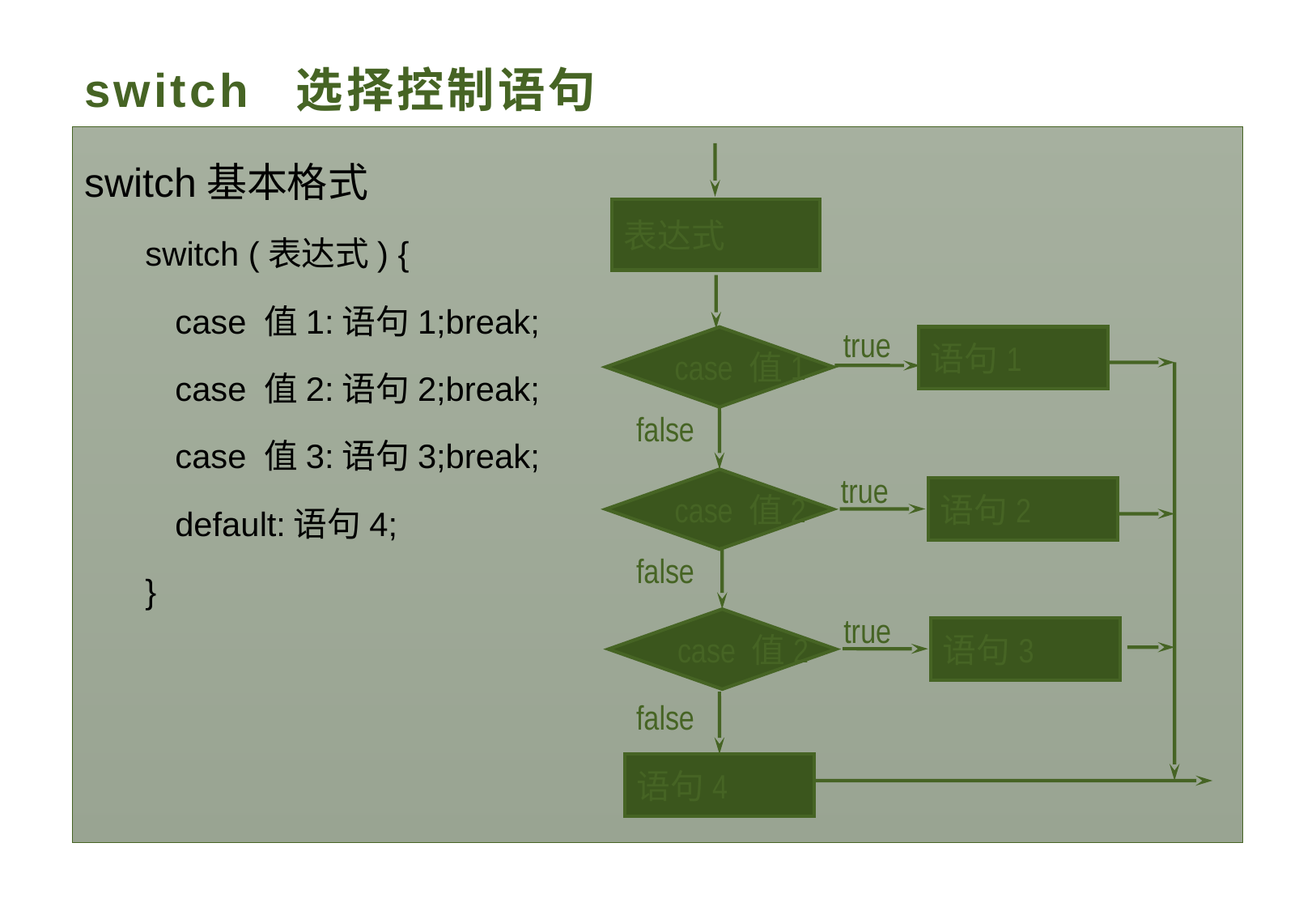

# switch  选择控制语句
switch基本格式
switch (表达式) {
	case 值1:语句1;break;
	case 值2:语句2;break;
	case 值3:语句3;break;
	default:语句4;
}

表达式

true
语句1
case 值1

false

true
case 值2
语句2

false

true
case 值2
语句3

false

语句4